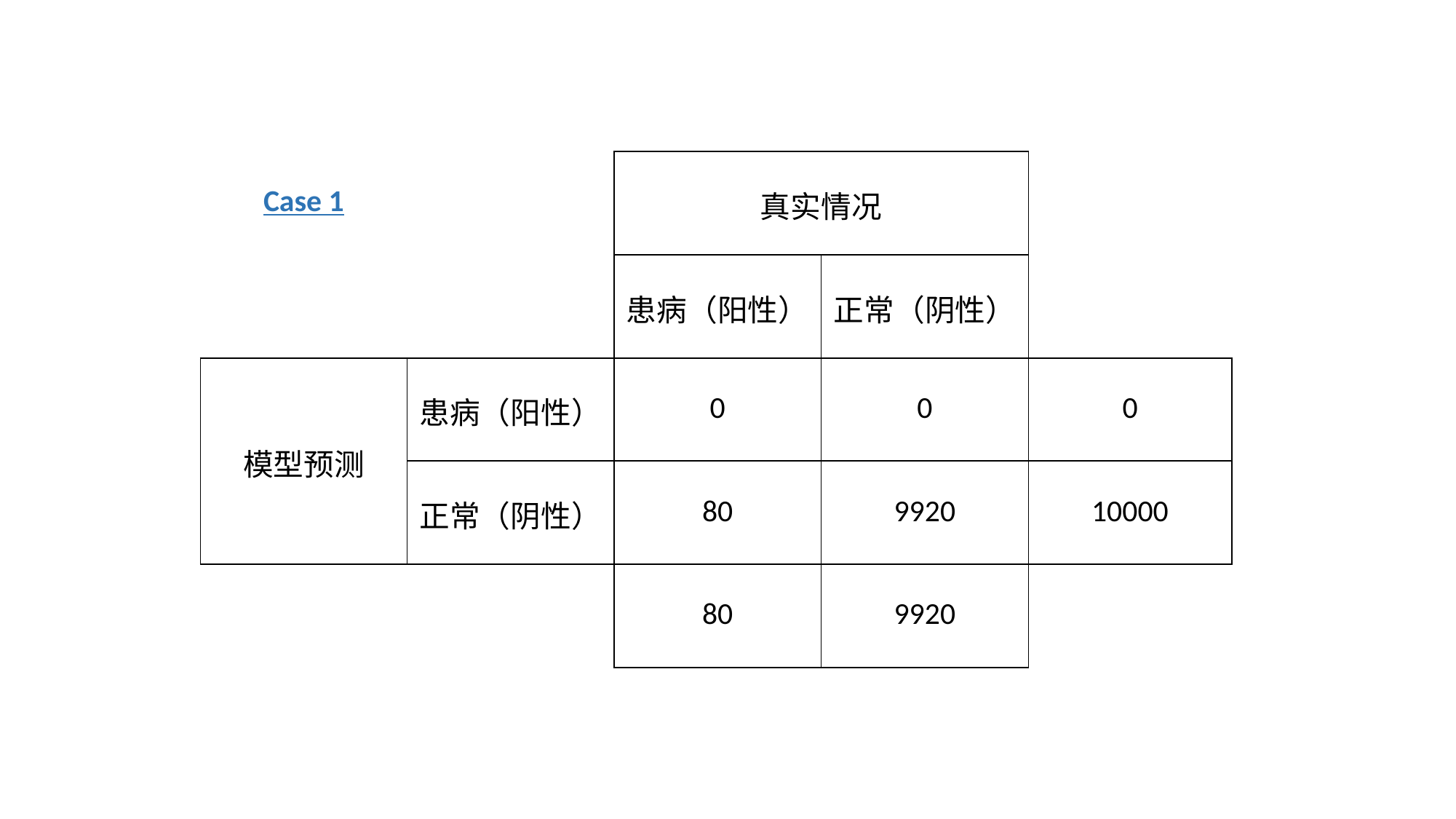

| Case 1 |  | 真实情况 |  |  |
| --- | --- | --- | --- | --- |
|  |  | 患病（阳性） | 正常（阴性） |  |
| 模型预测 | 患病（阳性） | 0 | 0 | 0 |
|  | 正常（阴性） | 80 | 9920 | 10000 |
|  |  | 80 | 9920 |  |